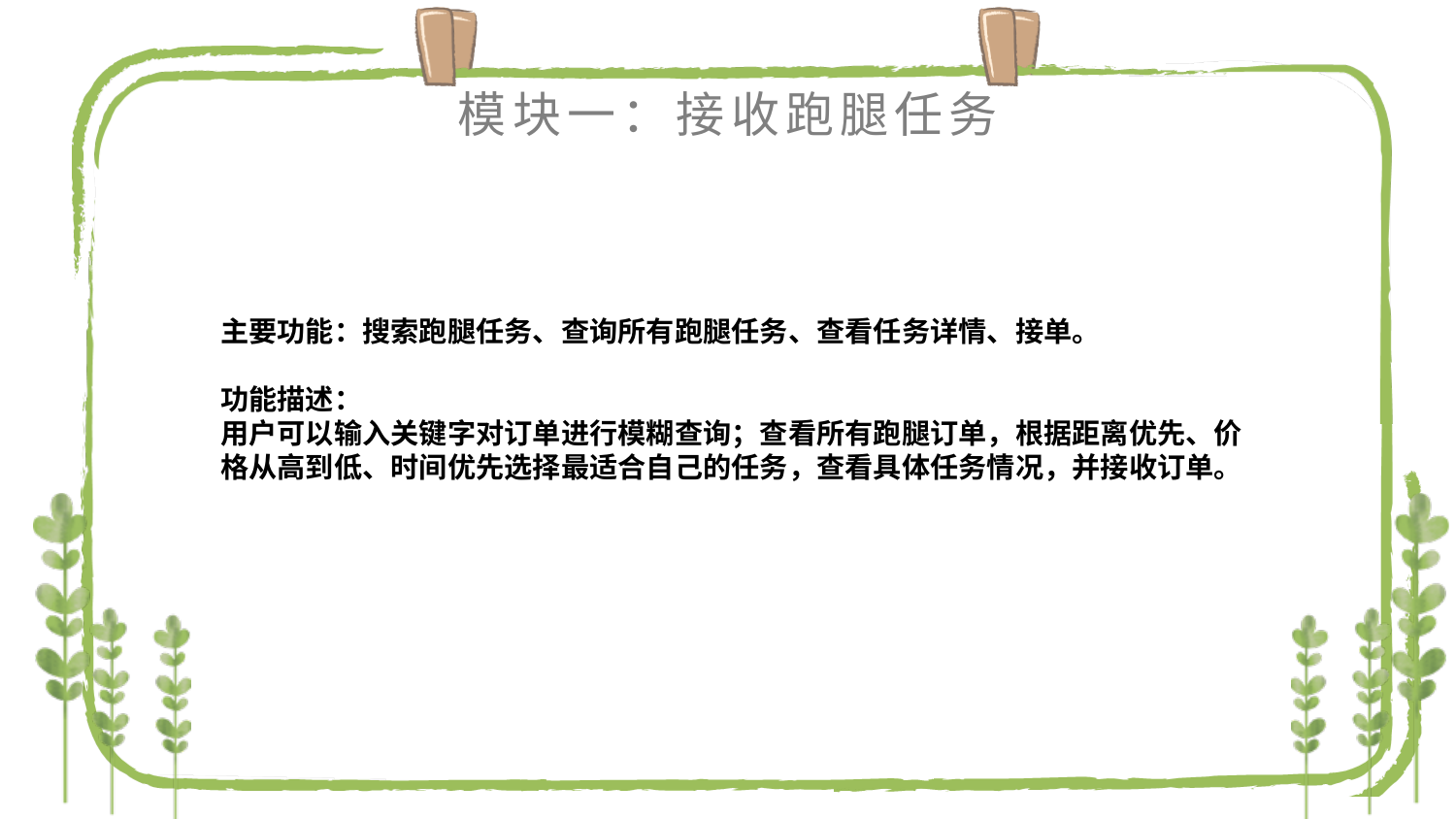

模块一：接收跑腿任务
主要功能：搜索跑腿任务、查询所有跑腿任务、查看任务详情、接单。

功能描述：
用户可以输入关键字对订单进行模糊查询；查看所有跑腿订单，根据距离优先、价格从高到低、时间优先选择最适合自己的任务，查看具体任务情况，并接收订单。